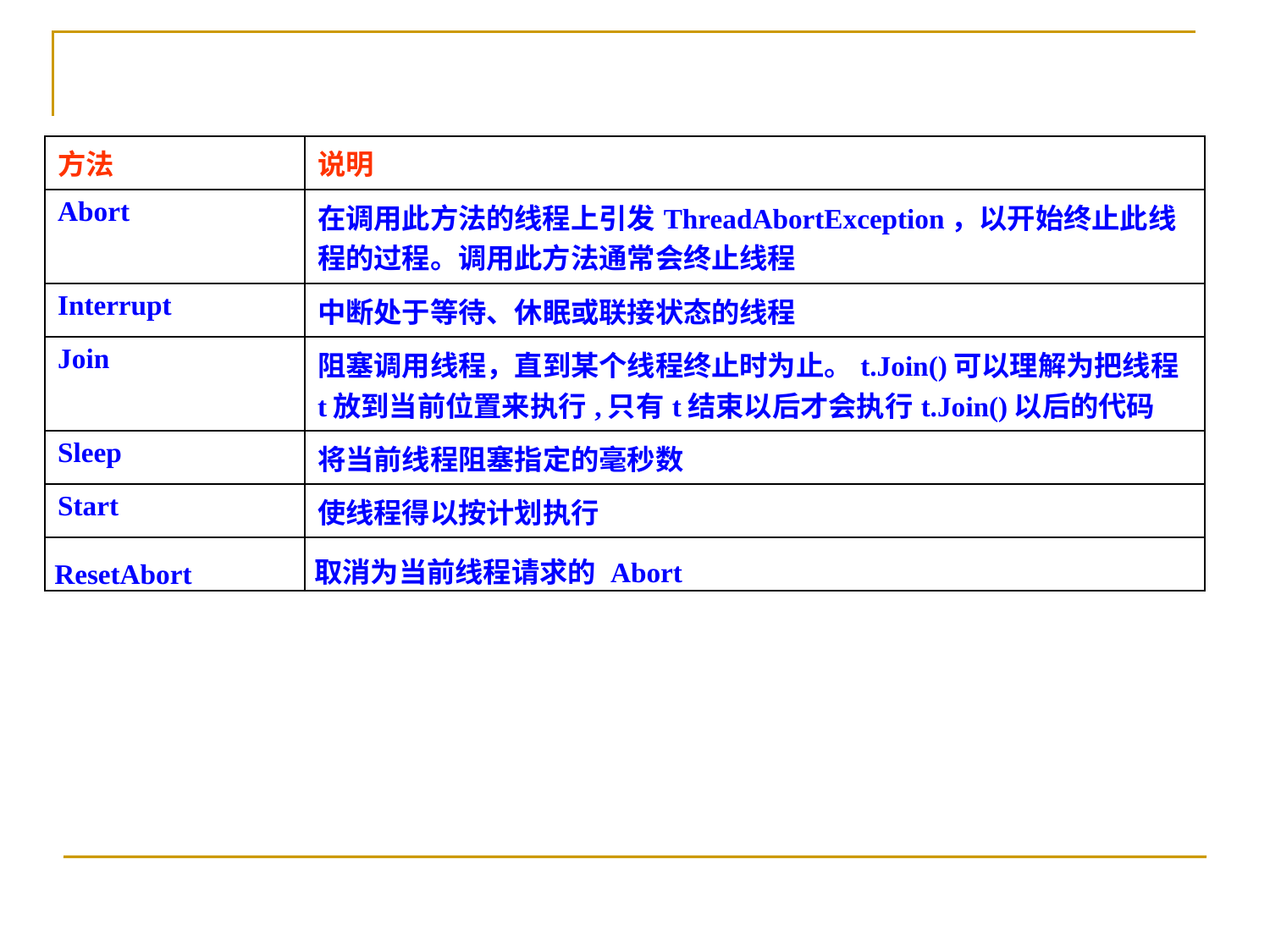

| 方法 | 说明 |
| --- | --- |
| Abort | 在调用此方法的线程上引发ThreadAbortException，以开始终止此线程的过程。调用此方法通常会终止线程 |
| Interrupt | 中断处于等待、休眠或联接状态的线程 |
| Join | 阻塞调用线程，直到某个线程终止时为止。t.Join()可以理解为把线程t放到当前位置来执行,只有t结束以后才会执行t.Join()以后的代码 |
| Sleep | 将当前线程阻塞指定的毫秒数 |
| Start | 使线程得以按计划执行 |
| ResetAbort | 取消为当前线程请求的 Abort |